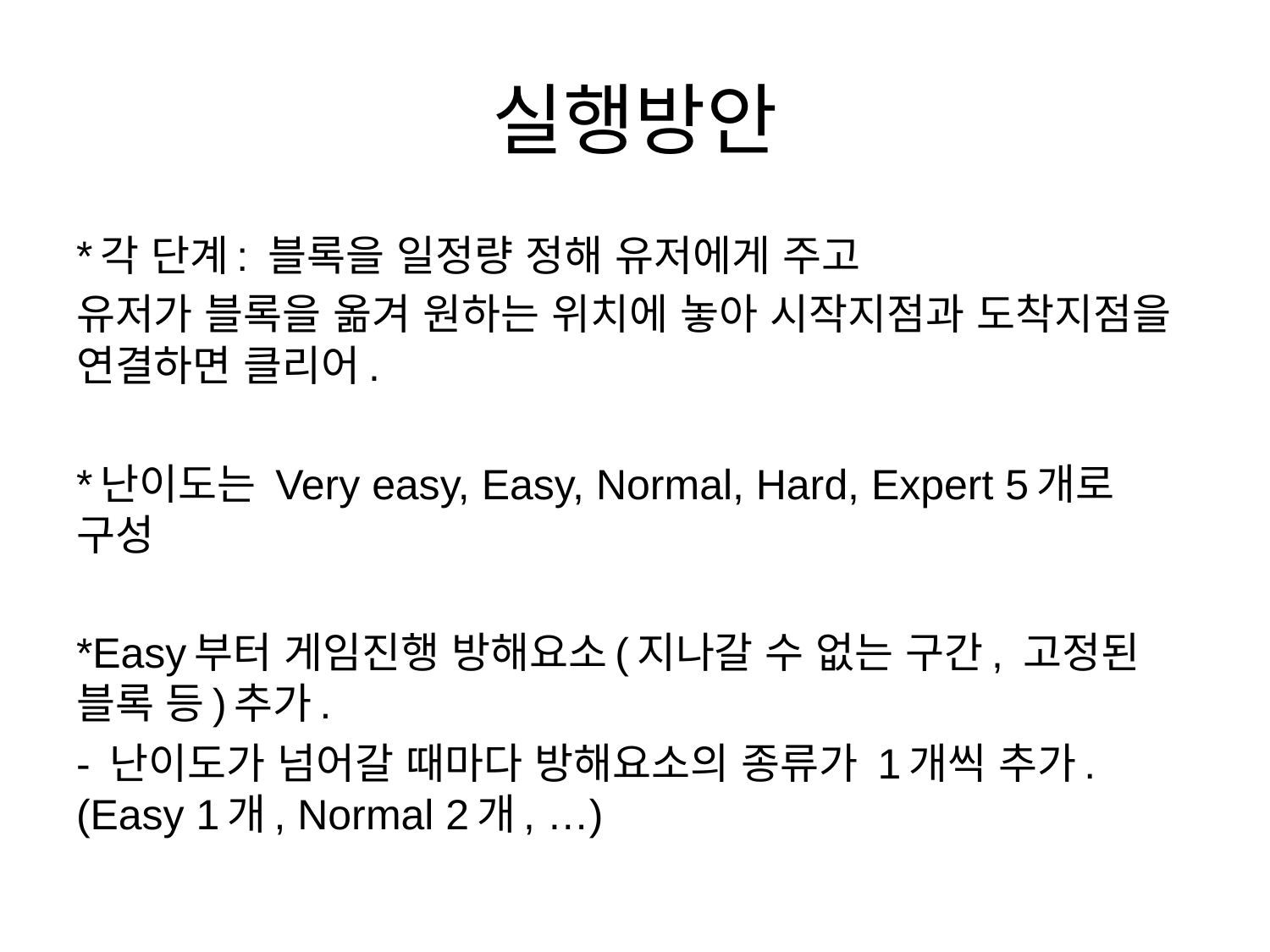

# 실행방안
*각 단계: 블록을 일정량 정해 유저에게 주고
유저가 블록을 옮겨 원하는 위치에 놓아 시작지점과 도착지점을 연결하면 클리어.

*난이도는 Very easy, Easy, Normal, Hard, Expert 5개로 구성

*Easy부터 게임진행 방해요소(지나갈 수 없는 구간, 고정된 블록 등)추가.
- 난이도가 넘어갈 때마다 방해요소의 종류가 1개씩 추가. (Easy 1개, Normal 2개, …)